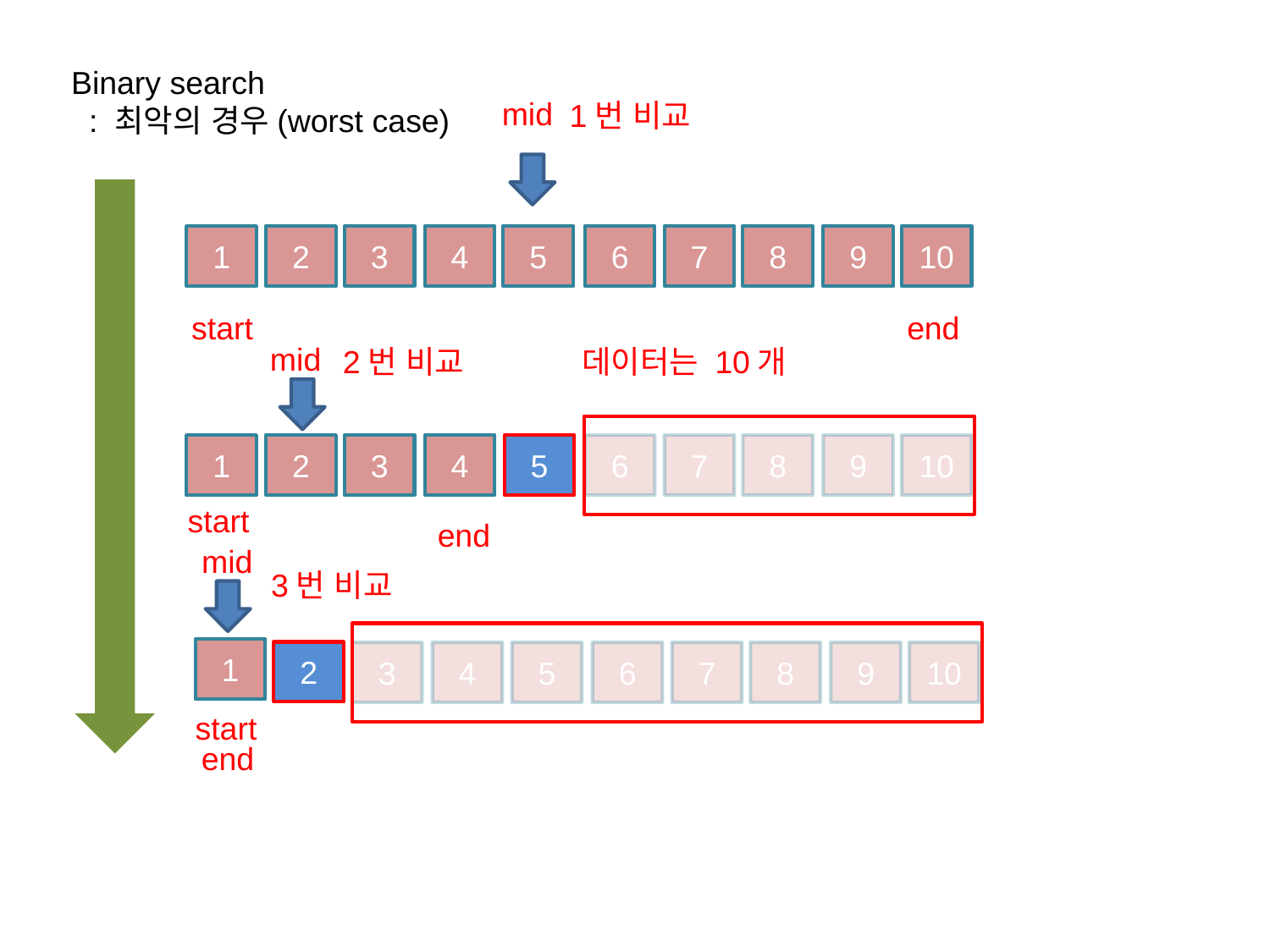

Binary search
  : 최악의 경우(worst case)
mid
1번 비교

1
2
3
4
5
6
7
8
9
10
start
end
mid
2번 비교
데이터는 10개

1
2
3
4
6
7
8
9
10
5
start
end
mid
3번 비교

1
2
3
4
5
6
7
8
9
10
start
end